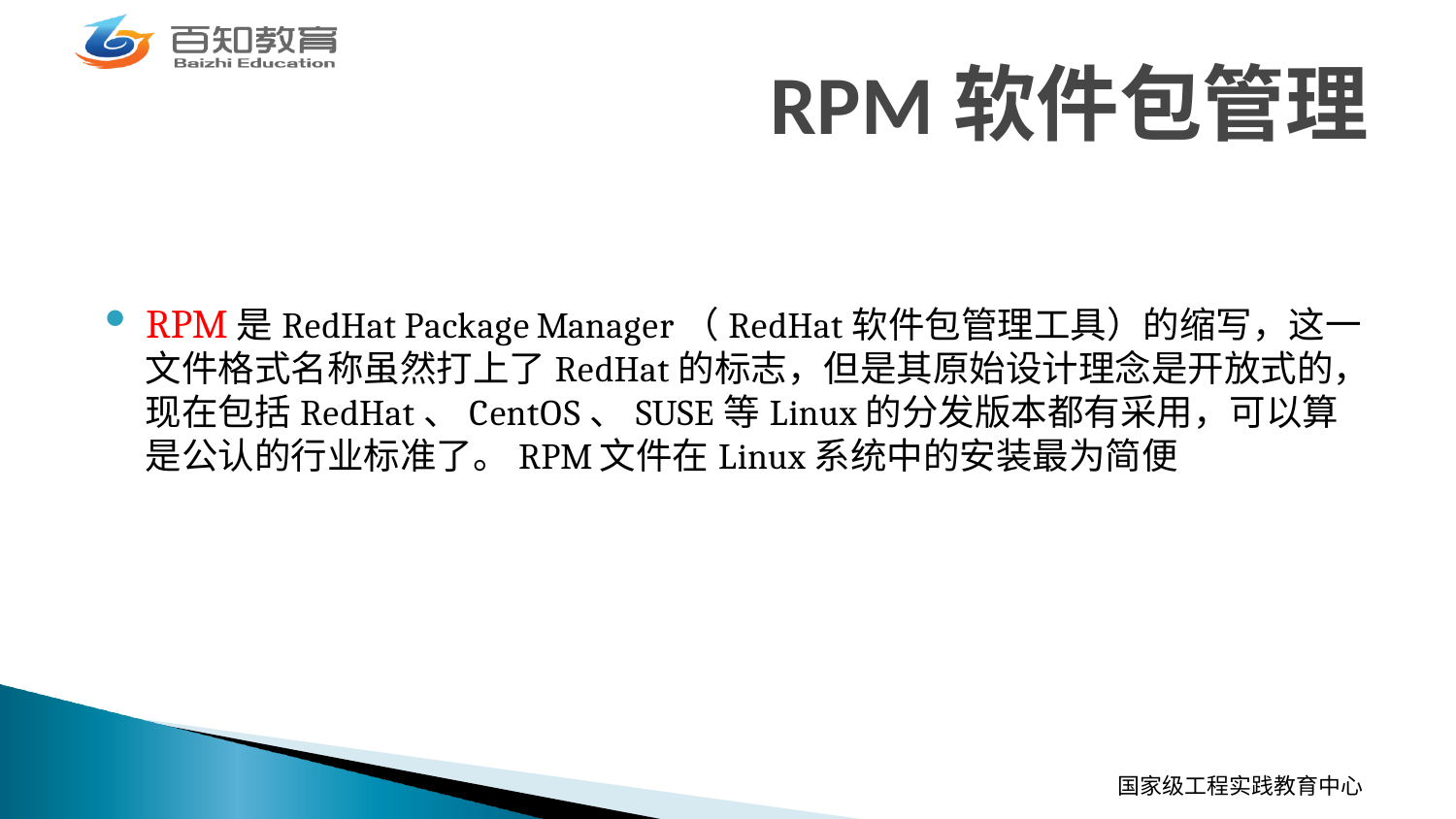

# RPM软件包管理

RPM是RedHat Package Manager（RedHat软件包管理工具）的缩写，这一文件格式名称虽然打上了RedHat的标志，但是其原始设计理念是开放式的，现在包括RedHat、CentOS、SUSE等Linux的分发版本都有采用，可以算是公认的行业标准了。RPM文件在Linux系统中的安装最为简便

国家级工程实践教育中心